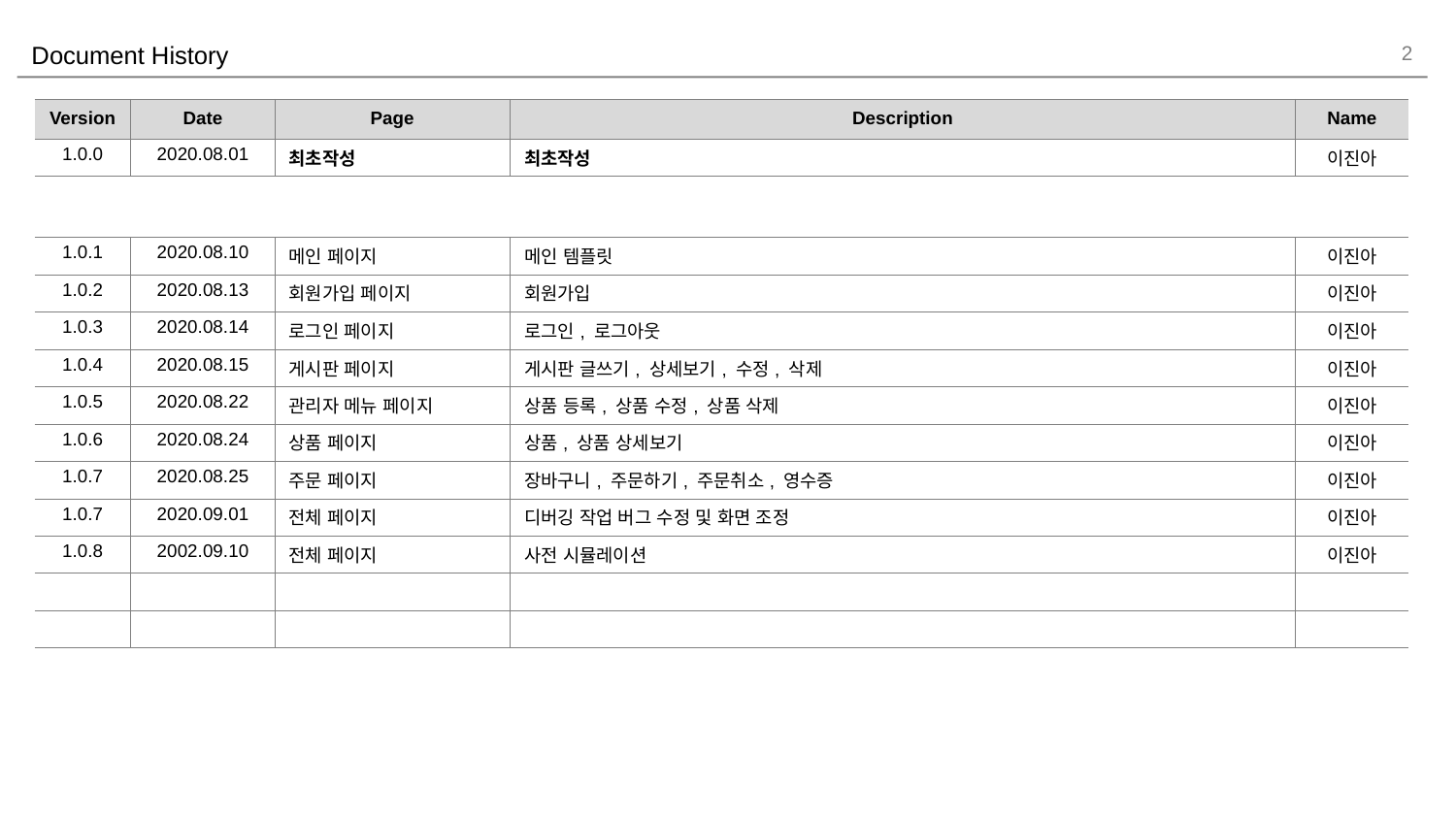

2
# Document History
| Version | Date | Page | Description | Name |
| --- | --- | --- | --- | --- |
| 1.0.0 | 2020.08.01 | 최초작성 | 최초작성 | 이진아 |
|  |  |  |  |  |
| 1.0.1 | 2020.08.10 | 메인 페이지 | 메인 템플릿 | 이진아 |
| 1.0.2 | 2020.08.13 | 회원가입 페이지 | 회원가입 | 이진아 |
| 1.0.3 | 2020.08.14 | 로그인 페이지 | 로그인, 로그아웃 | 이진아 |
| 1.0.4 | 2020.08.15 | 게시판 페이지 | 게시판 글쓰기, 상세보기, 수정, 삭제 | 이진아 |
| 1.0.5 | 2020.08.22 | 관리자 메뉴 페이지 | 상품 등록, 상품 수정, 상품 삭제 | 이진아 |
| 1.0.6 | 2020.08.24 | 상품 페이지 | 상품, 상품 상세보기 | 이진아 |
| 1.0.7 | 2020.08.25 | 주문 페이지 | 장바구니, 주문하기, 주문취소, 영수증 | 이진아 |
| 1.0.7 | 2020.09.01 | 전체 페이지 | 디버깅 작업 버그 수정 및 화면 조정 | 이진아 |
| 1.0.8 | 2002.09.10 | 전체 페이지 | 사전 시뮬레이션 | 이진아 |
|  |  |  |  |  |
|  |  |  |  |  |